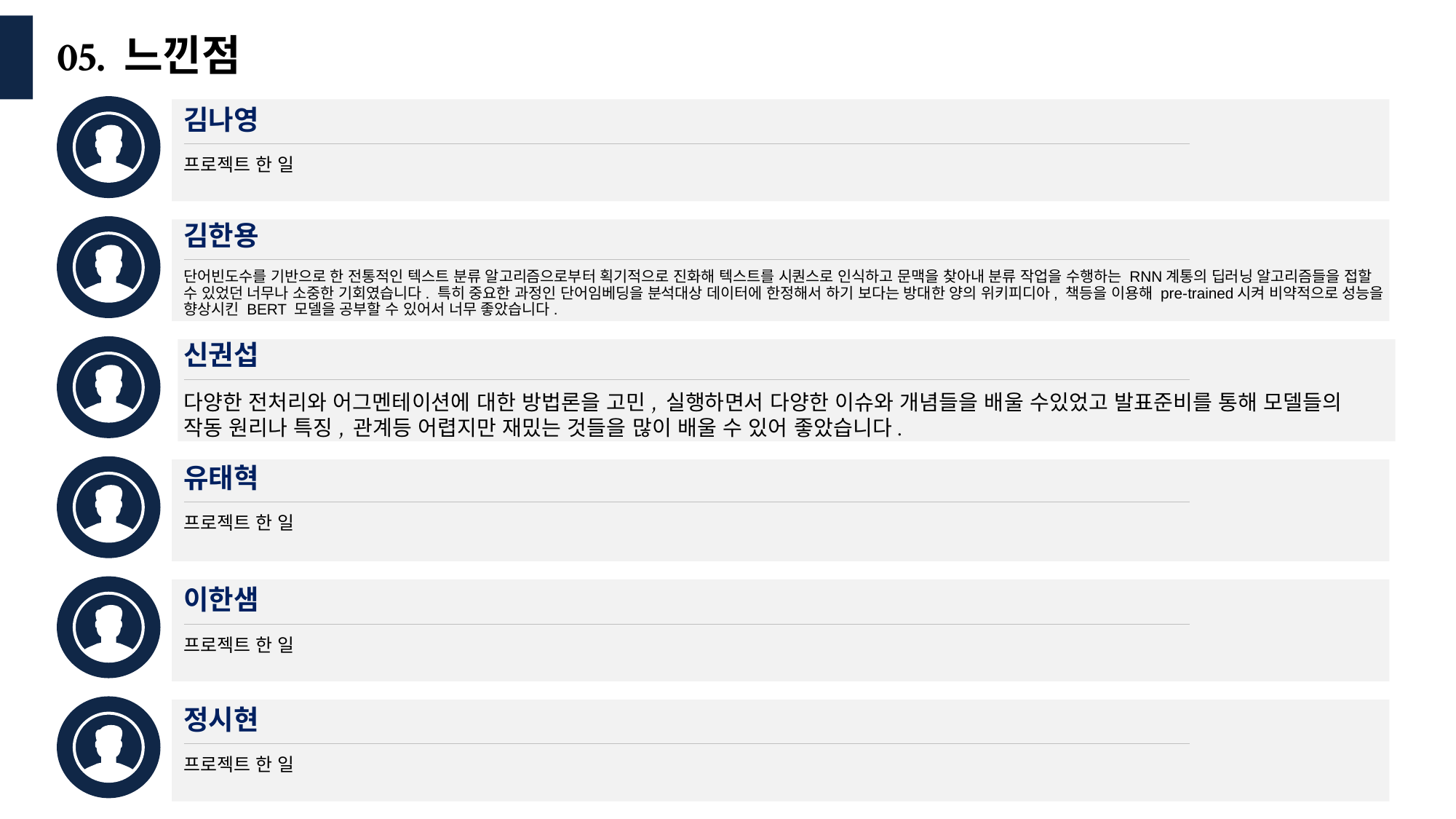

# 05. 느낀점

김나영
프로젝트 한 일

김한용
단어빈도수를 기반으로 한 전통적인 텍스트 분류 알고리즘으로부터 획기적으로 진화해 텍스트를 시퀀스로 인식하고 문맥을 찾아내 분류 작업을 수행하는 RNN계통의 딥러닝 알고리즘들을 접할 수 있었던 너무나 소중한 기회였습니다. 특히 중요한 과정인 단어임베딩을 분석대상 데이터에 한정해서 하기 보다는 방대한 양의 위키피디아, 책등을 이용해 pre-trained시켜 비약적으로 성능을 향상시킨 BERT 모델을 공부할 수 있어서 너무 좋았습니다.

신권섭
다양한 전처리와 어그멘테이션에 대한 방법론을 고민, 실행하면서 다양한 이슈와 개념들을 배울 수있었고 발표준비를 통해 모델들의 작동 원리나 특징, 관계등 어렵지만 재밌는 것들을 많이 배울 수 있어 좋았습니다.

유태혁
프로젝트 한 일

이한샘
프로젝트 한 일

정시현
프로젝트 한 일